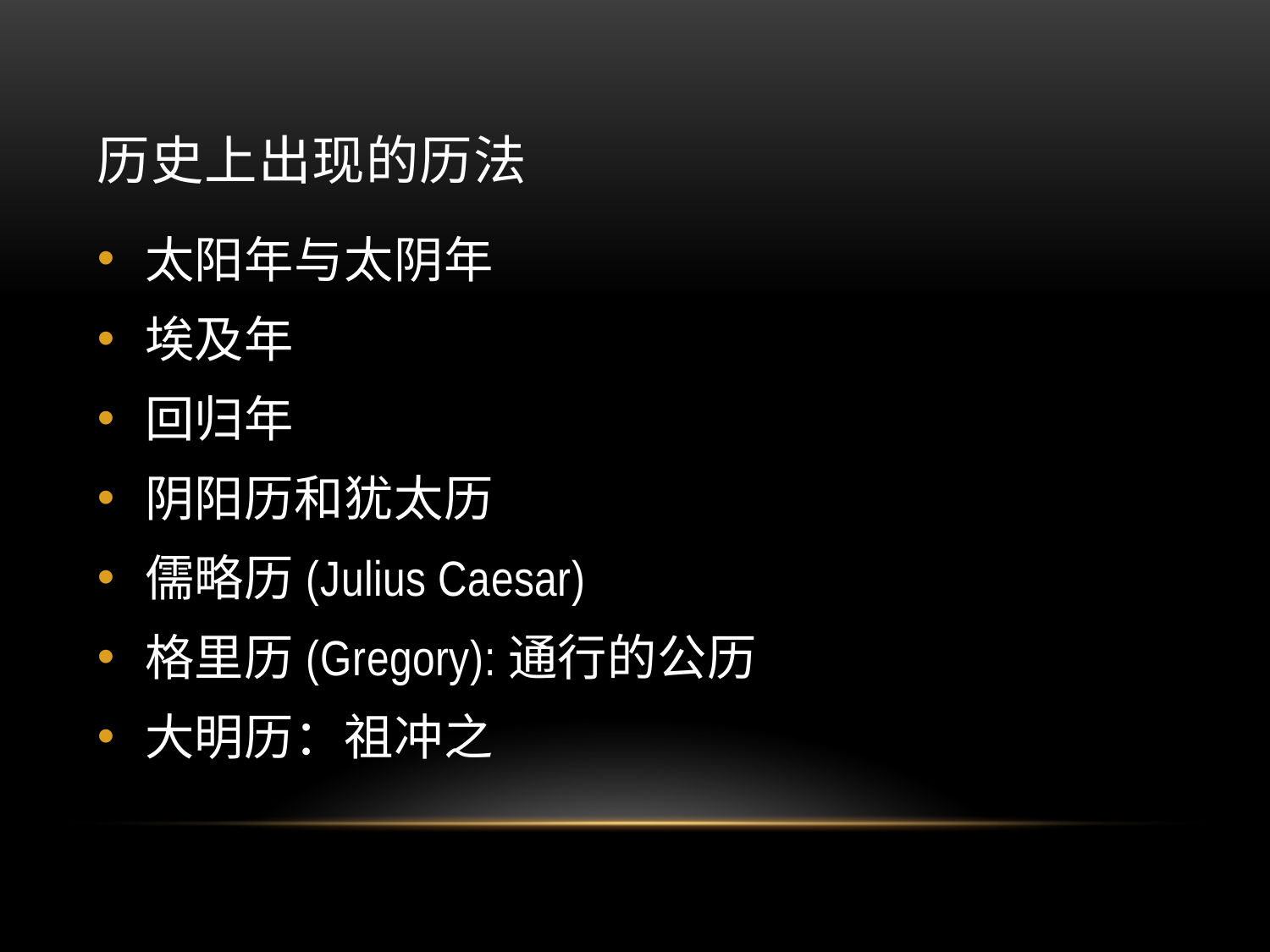

# 历史上出现的历法
太阳年与太阴年
埃及年
回归年
阴阳历和犹太历
儒略历(Julius Caesar)
格里历(Gregory):通行的公历
大明历：祖冲之